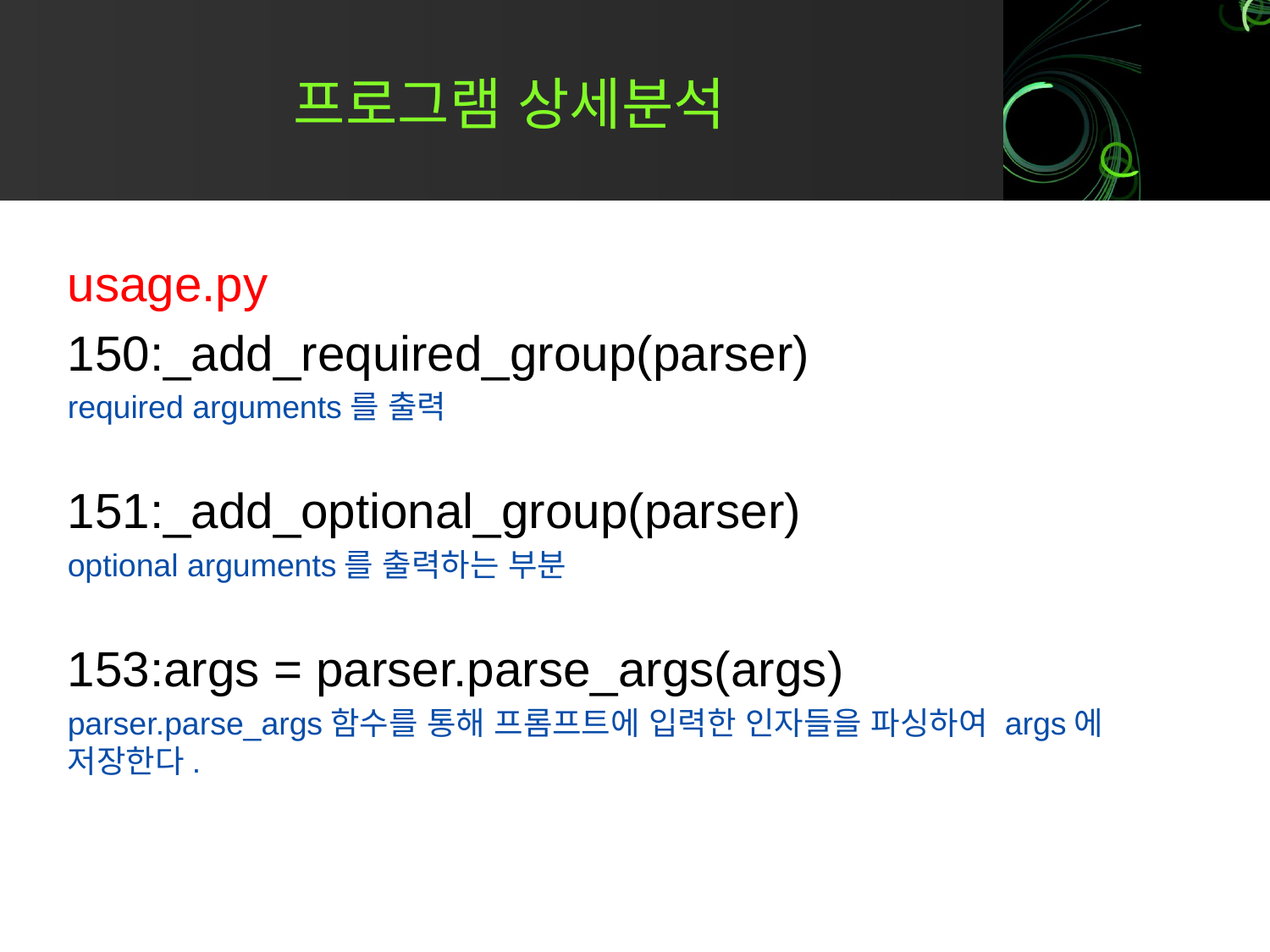

# 프로그램 상세분석

usage.py
150:_add_required_group(parser)
required arguments를 출력

151:_add_optional_group(parser)
optional arguments를 출력하는 부분

153:args = parser.parse_args(args)
parser.parse_args함수를 통해 프롬프트에 입력한 인자들을 파싱하여 args에 저장한다.